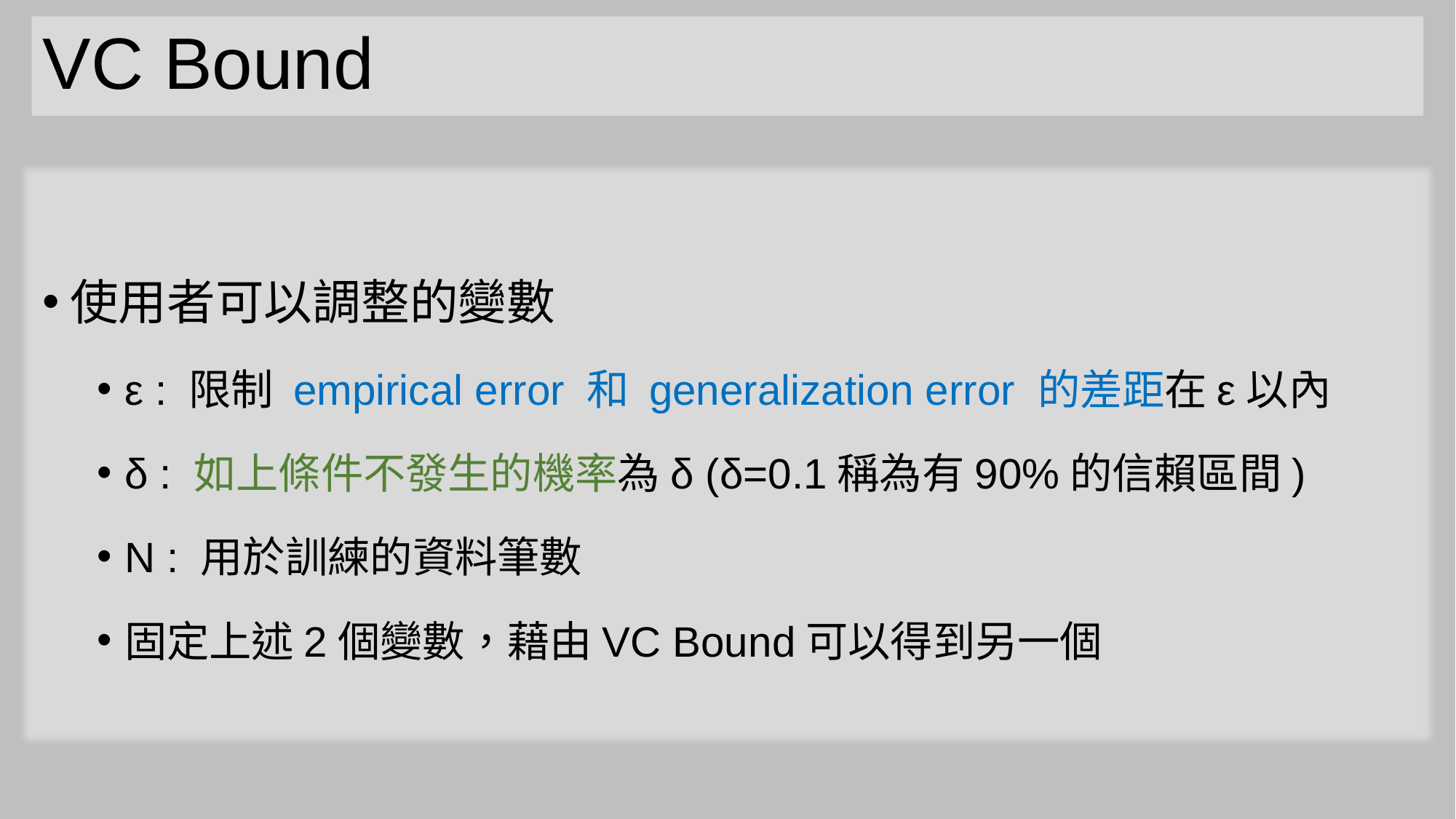

VC Bound
使用者可以調整的變數
ε : 限制 empirical error 和 generalization error 的差距在ε以內
δ : 如上條件不發生的機率為δ (δ=0.1稱為有90%的信賴區間)
N : 用於訓練的資料筆數
固定上述2個變數，藉由VC Bound可以得到另一個